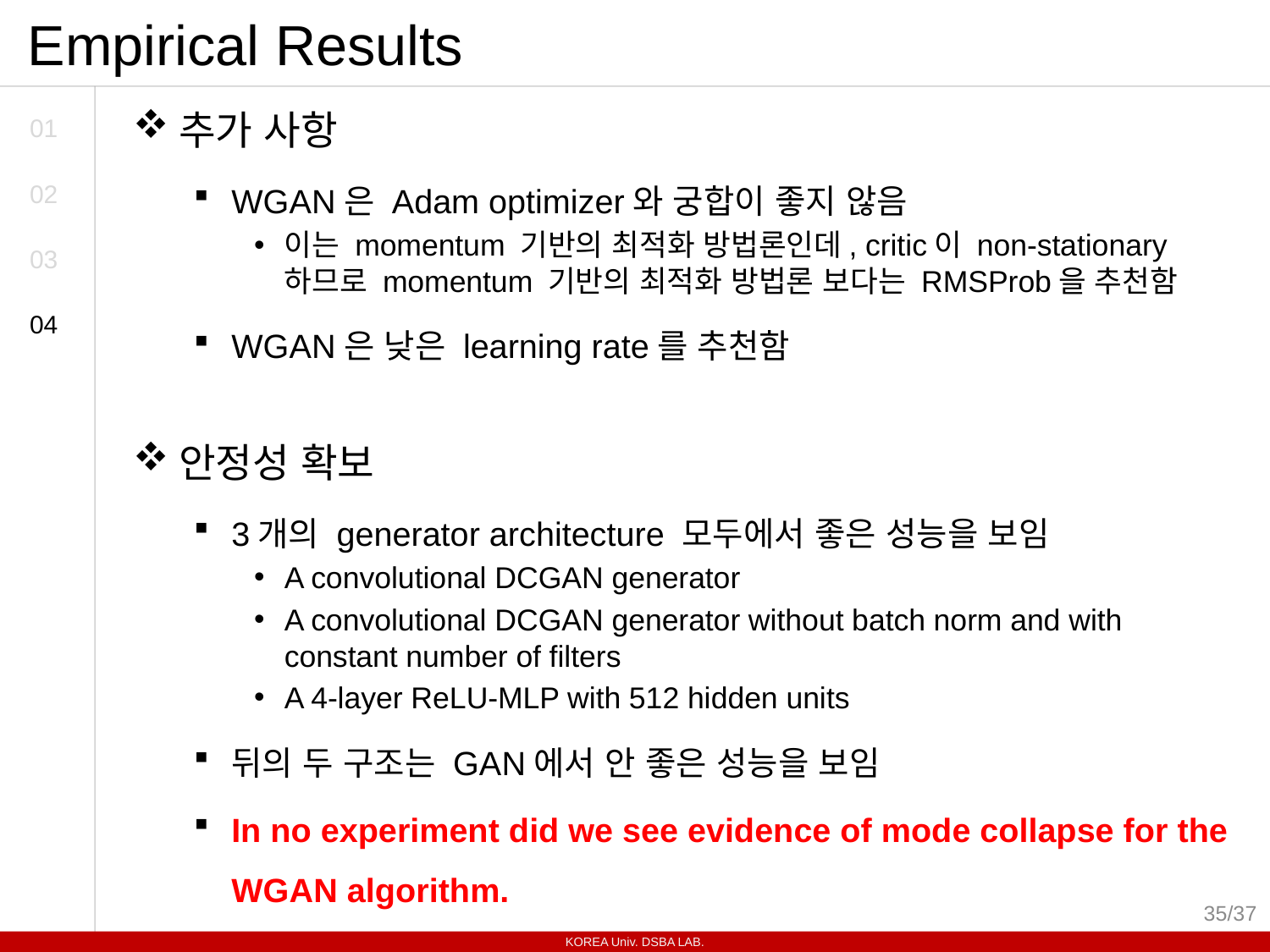

# Empirical Results
추가 사항
WGAN은 Adam optimizer와 궁합이 좋지 않음
이는 momentum 기반의 최적화 방법론인데, critic이 non-stationary하므로 momentum 기반의 최적화 방법론 보다는 RMSProb을 추천함
WGAN은 낮은 learning rate를 추천함

안정성 확보
3개의 generator architecture 모두에서 좋은 성능을 보임
A convolutional DCGAN generator
A convolutional DCGAN generator without batch norm and with constant number of filters
A 4-layer ReLU-MLP with 512 hidden units
뒤의 두 구조는 GAN에서 안 좋은 성능을 보임
In no experiment did we see evidence of mode collapse for the WGAN algorithm.
01
02
03
04
35/37